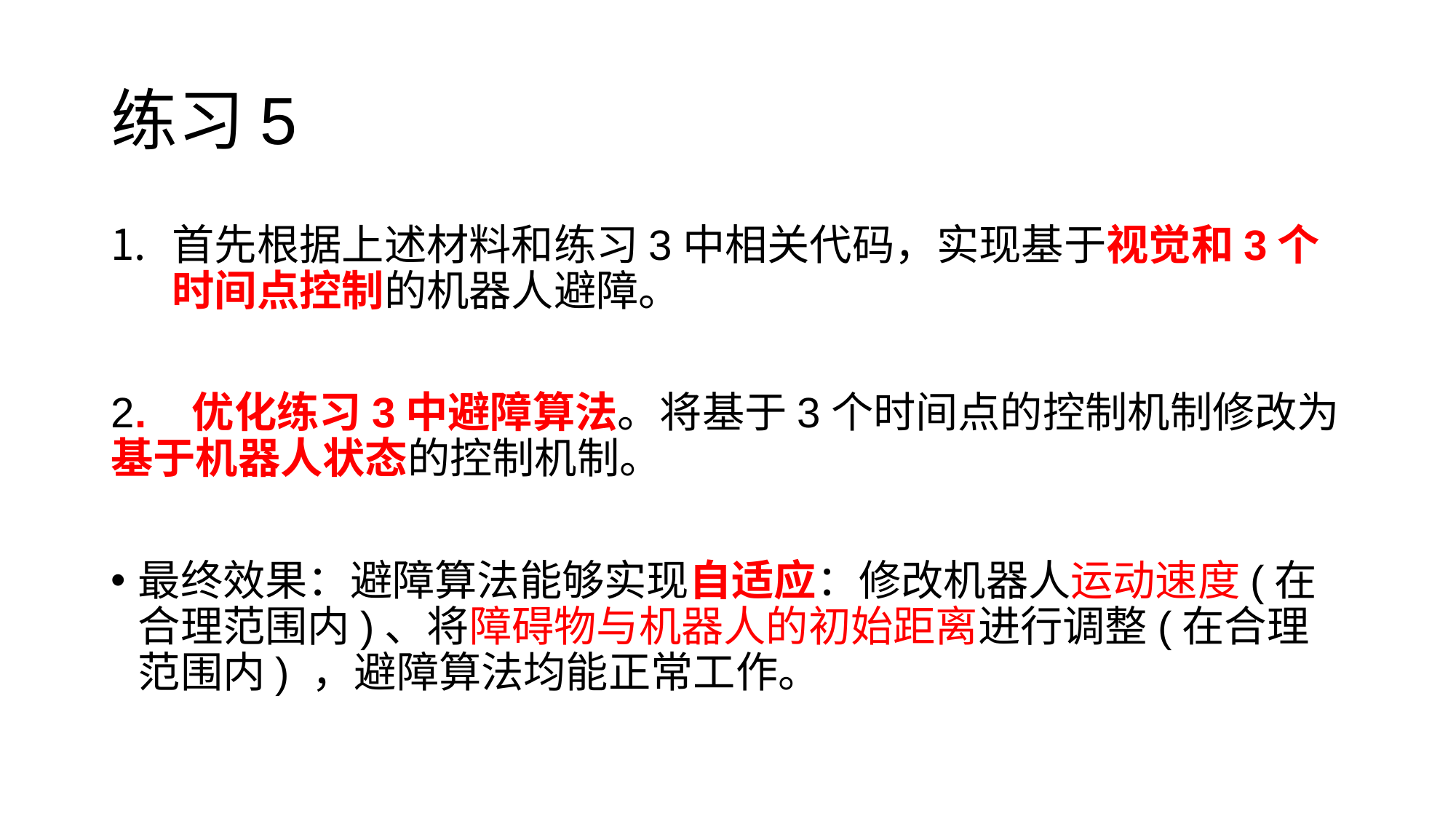

# 练习5
首先根据上述材料和练习3中相关代码，实现基于视觉和3个时间点控制的机器人避障。

2.   优化练习3中避障算法。将基于3个时间点的控制机制修改为基于机器人状态的控制机制。

最终效果：避障算法能够实现自适应：修改机器人运动速度(在合理范围内)、将障碍物与机器人的初始距离进行调整(在合理范围内) ，避障算法均能正常工作。